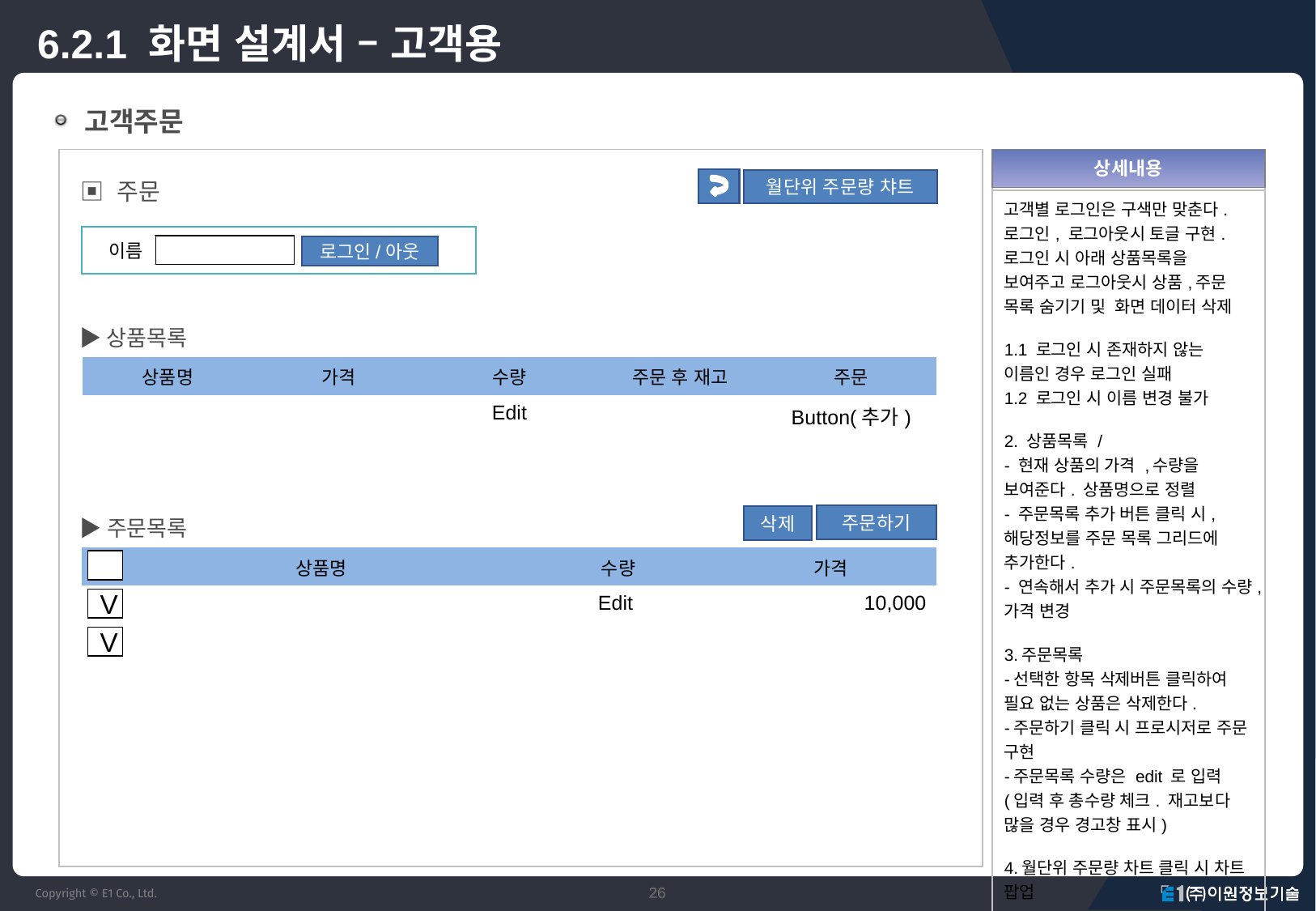

# 6.2.1 화면 설계서 – 고객용
 고객주문
|  |
| --- |
| 고객별 로그인은 구색만 맞춘다. 로그인, 로그아웃시 토글 구현. 로그인 시 아래 상품목록을 보여주고 로그아웃시 상품,주문 목록 숨기기 및 화면 데이터 삭제 1.1 로그인 시 존재하지 않는 이름인 경우 로그인 실패 1.2 로그인 시 이름 변경 불가 2. 상품목록 / - 현재 상품의 가격 ,수량을 보여준다. 상품명으로 정렬 - 주문목록 추가 버튼 클릭 시, 해당정보를 주문 목록 그리드에 추가한다. - 연속해서 추가 시 주문목록의 수량,가격 변경 3.주문목록 -선택한 항목 삭제버튼 클릭하여 필요 없는 상품은 삭제한다. -주문하기 클릭 시 프로시저로 주문 구현 -주문목록 수량은 edit 로 입력 (입력 후 총수량 체크. 재고보다 많을 경우 경고창 표시) 4.월단위 주문량 차트 클릭 시 차트 팝업 5. 초기화버튼 - 주문목록 초기화 |
|  |
| --- |
상세내용
▣ 주문

월단위 주문량 챠트

이름

로그인/아웃
▶상품목록
| 상품명 | 가격 | 수량 | 주문 후 재고 | 주문 |
| --- | --- | --- | --- | --- |
|  |  | Edit |  | Button(추가) |
|  |  |  |  |  |
▶주문목록
주문하기
삭제
|  | 상품명 | 수량 | 가격 |
| --- | --- | --- | --- |
|  |  | Edit | 10,000 |
|  |  |  |  |

V
V
26
26